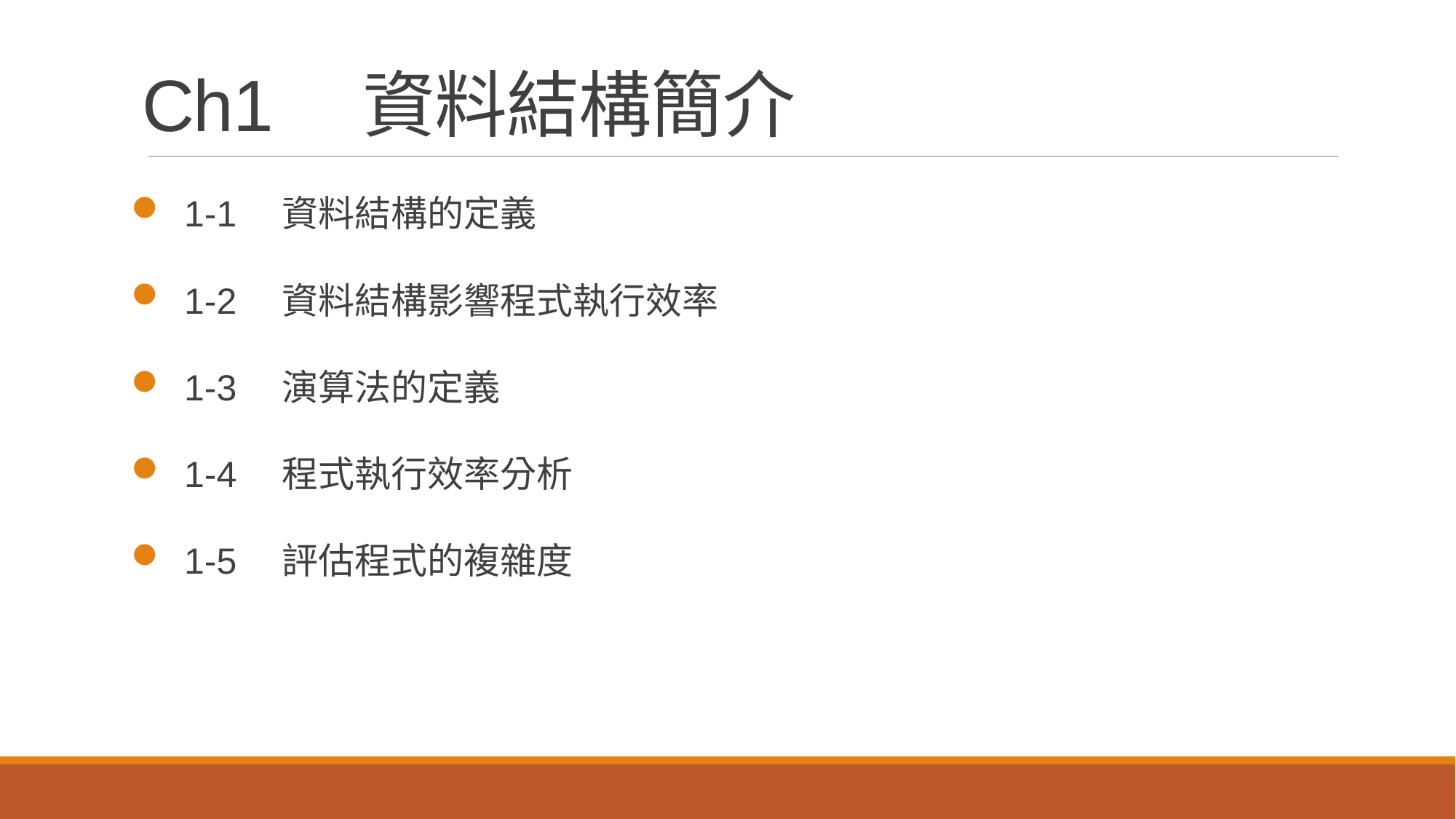

# Ch1　資料結構簡介
1-1　資料結構的定義
1-2　資料結構影響程式執行效率
1-3　演算法的定義
1-4　程式執行效率分析
1-5　評估程式的複雜度